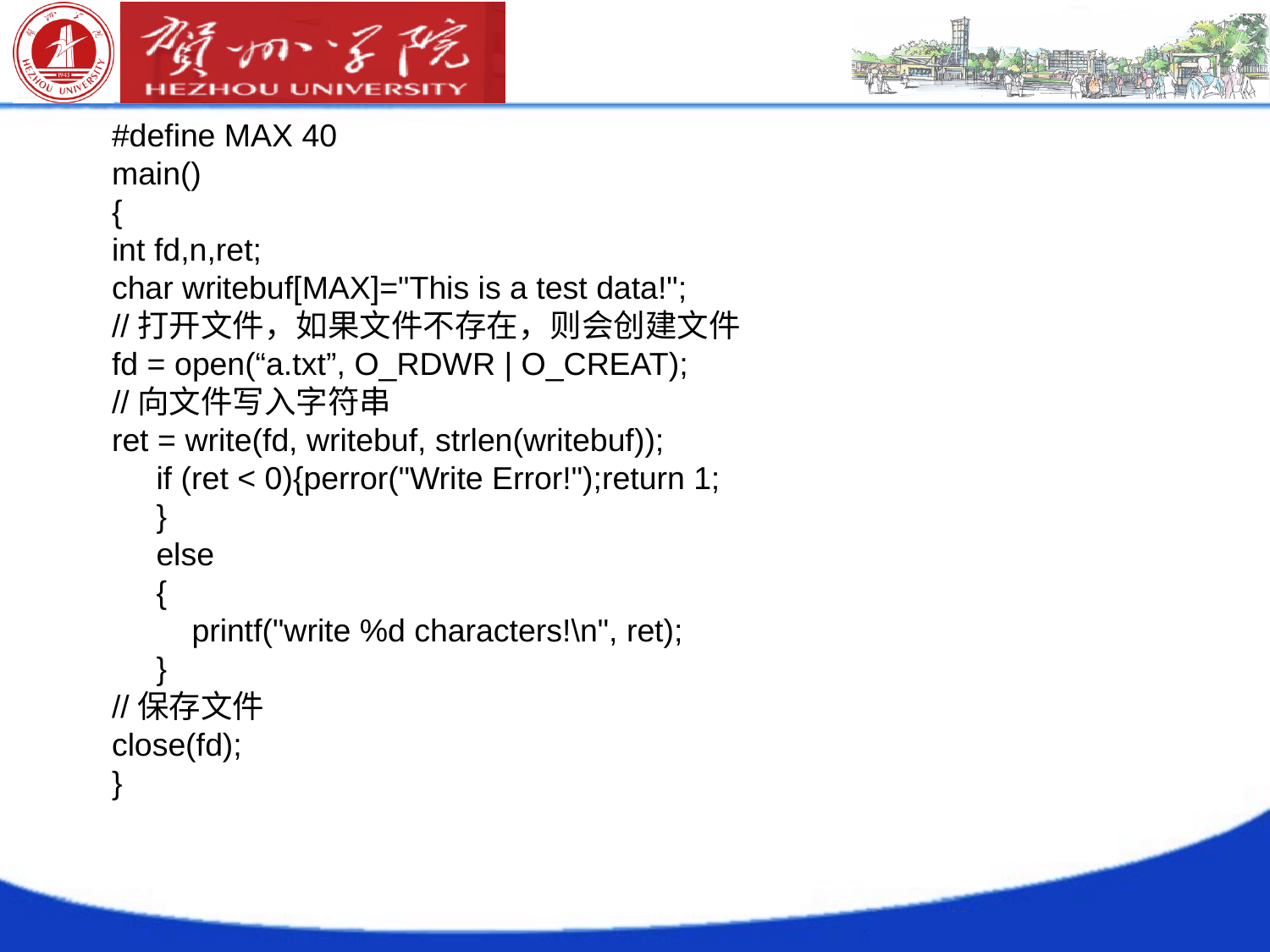

#define MAX 40
main()
{
int fd,n,ret;
char writebuf[MAX]="This is a test data!";
//打开文件，如果文件不存在，则会创建文件
fd = open(“a.txt”, O_RDWR | O_CREAT);
//向文件写入字符串
ret = write(fd, writebuf, strlen(writebuf));
     if (ret < 0){perror("Write Error!");return 1;
     }
     else
     {
         printf("write %d characters!\n", ret);
     }
//保存文件
close(fd);
}